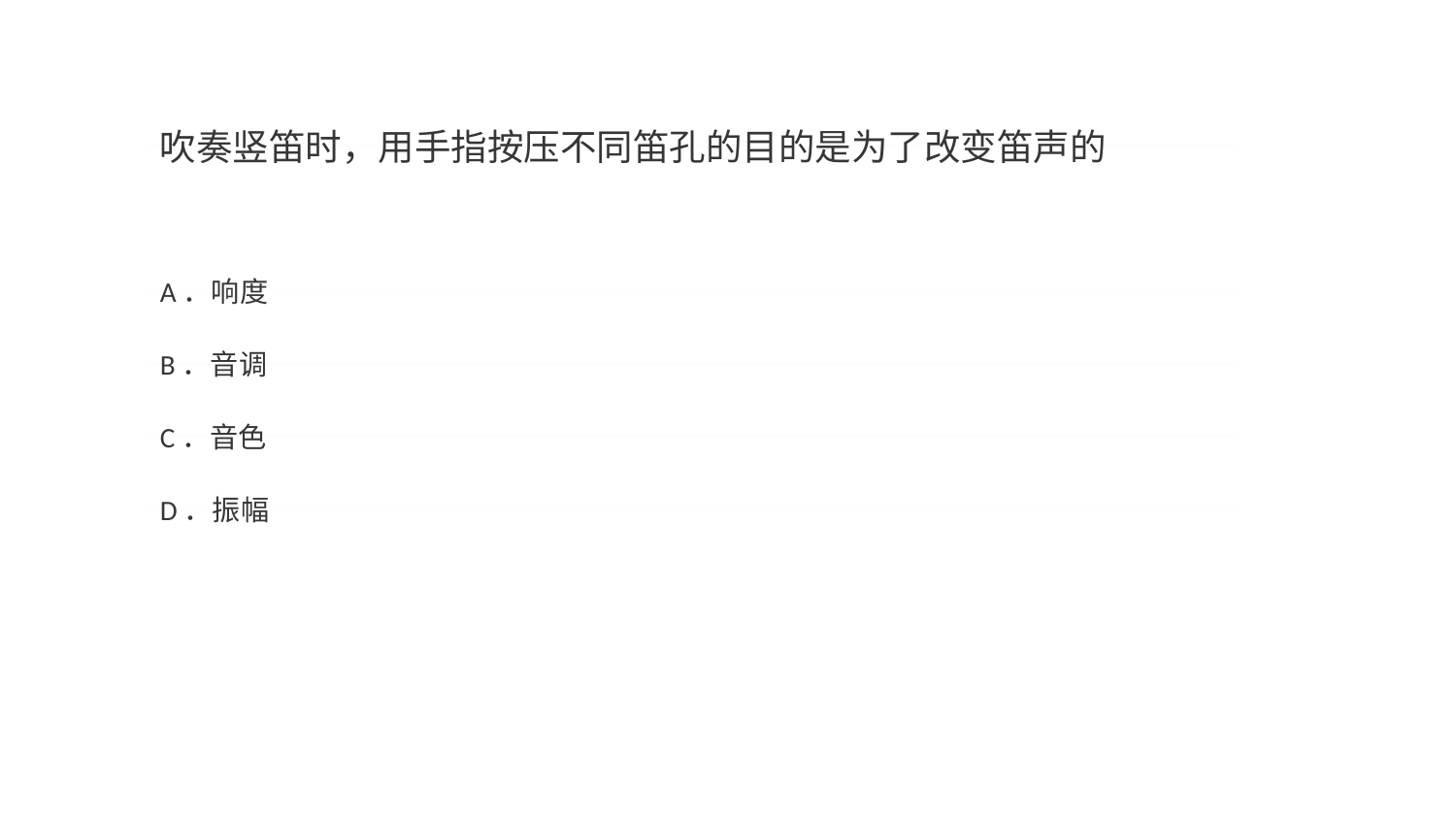

吹奏竖笛时，用手指按压不同笛孔的目的是为了改变笛声的
A．响度
B．音调
C．音色
D．振幅